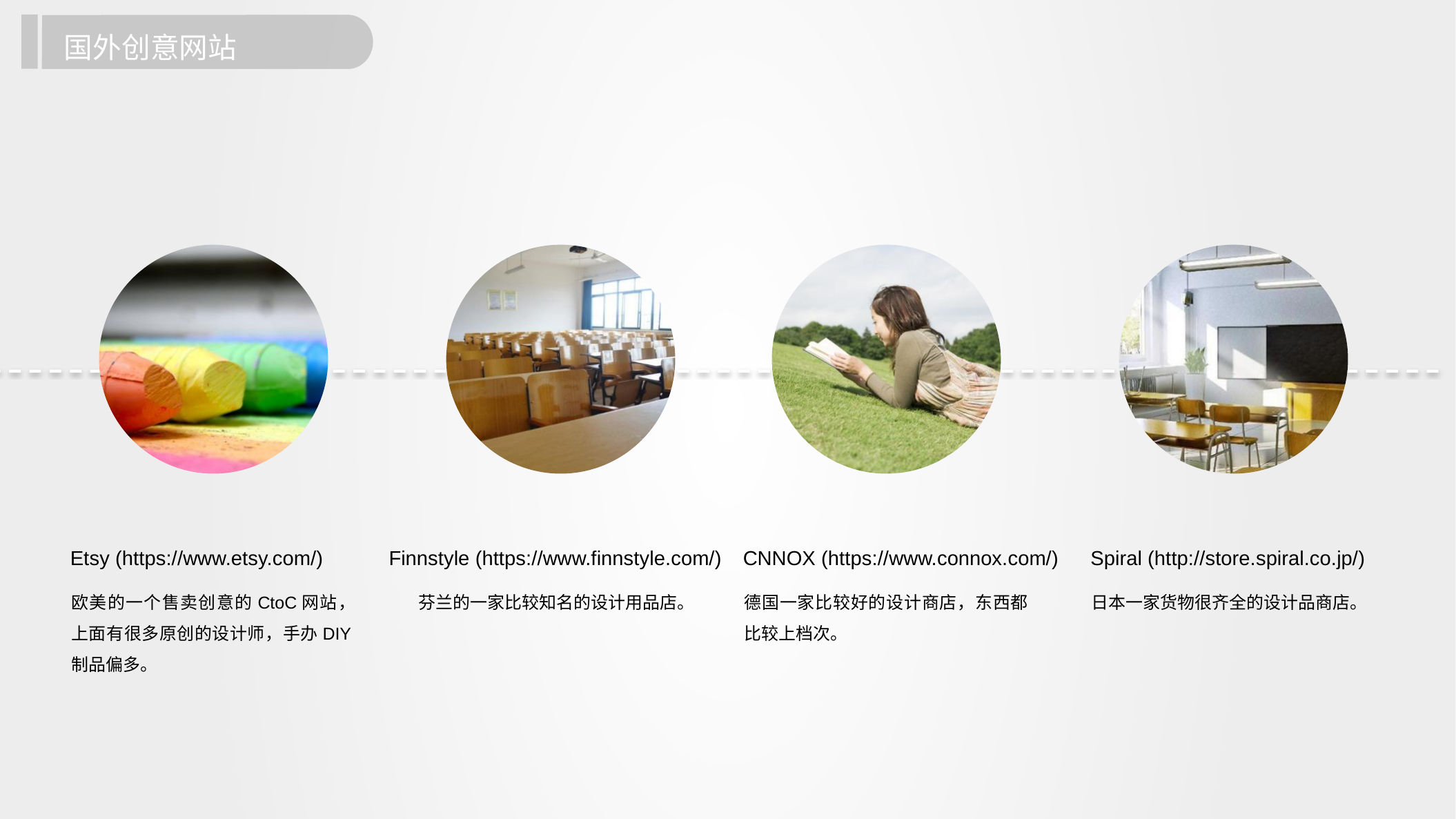

国外创意网站

Etsy (https://www.etsy.com/)
Finnstyle (https://www.finnstyle.com/)
CNNOX (https://www.connox.com/)
Spiral (http://store.spiral.co.jp/)
欧美的一个售卖创意的CtoC网站，上面有很多原创的设计师，手办DIY制品偏多。
芬兰的一家比较知名的设计用品店。
德国一家比较好的设计商店，东西都比较上档次。
日本一家货物很齐全的设计品商店。